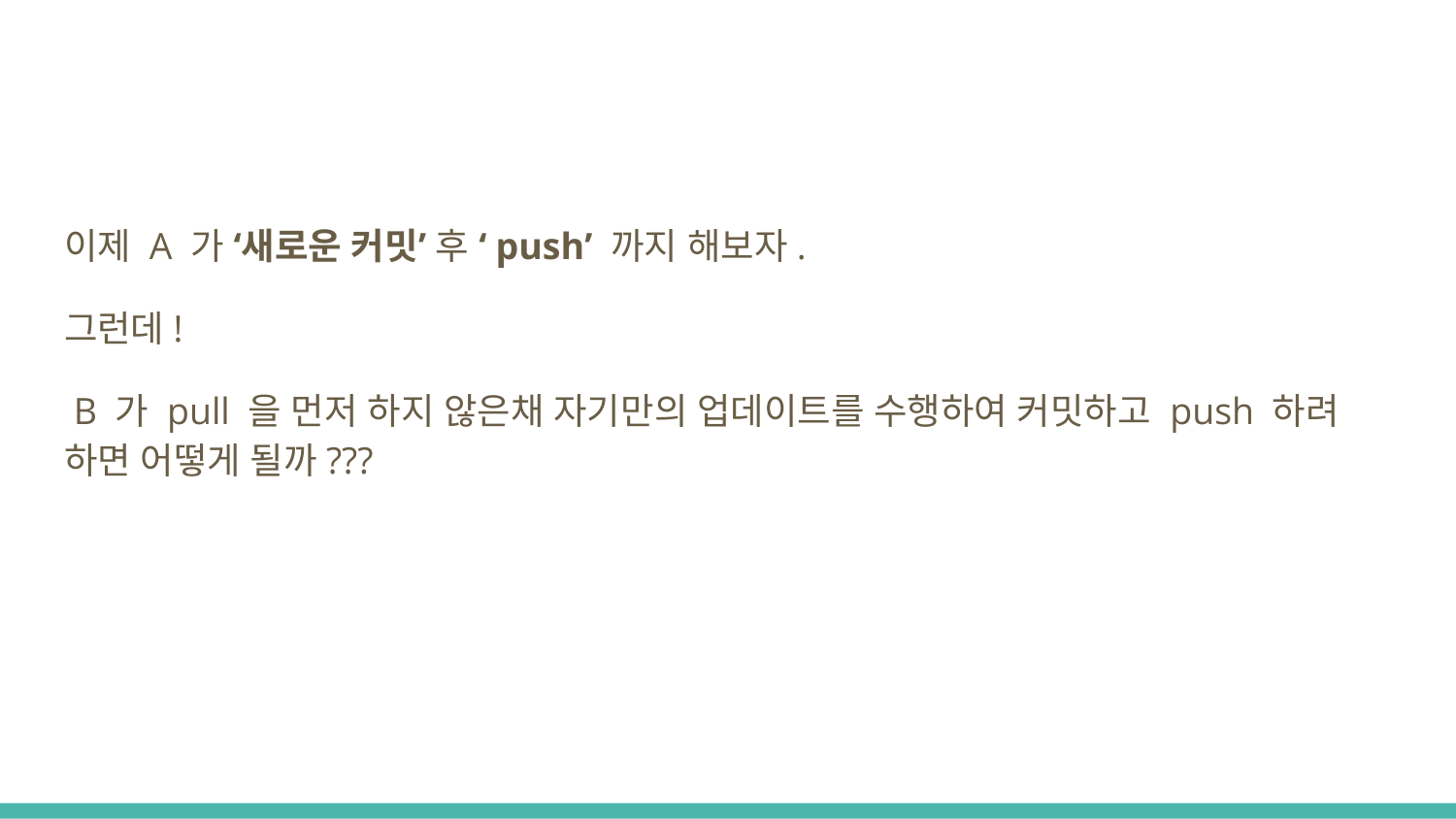

#
이제 A 가 ‘새로운 커밋’ 후 ‘push’ 까지 해보자.
그런데!
 B 가 pull 을 먼저 하지 않은채 자기만의 업데이트를 수행하여 커밋하고 push 하려 하면 어떻게 될까???